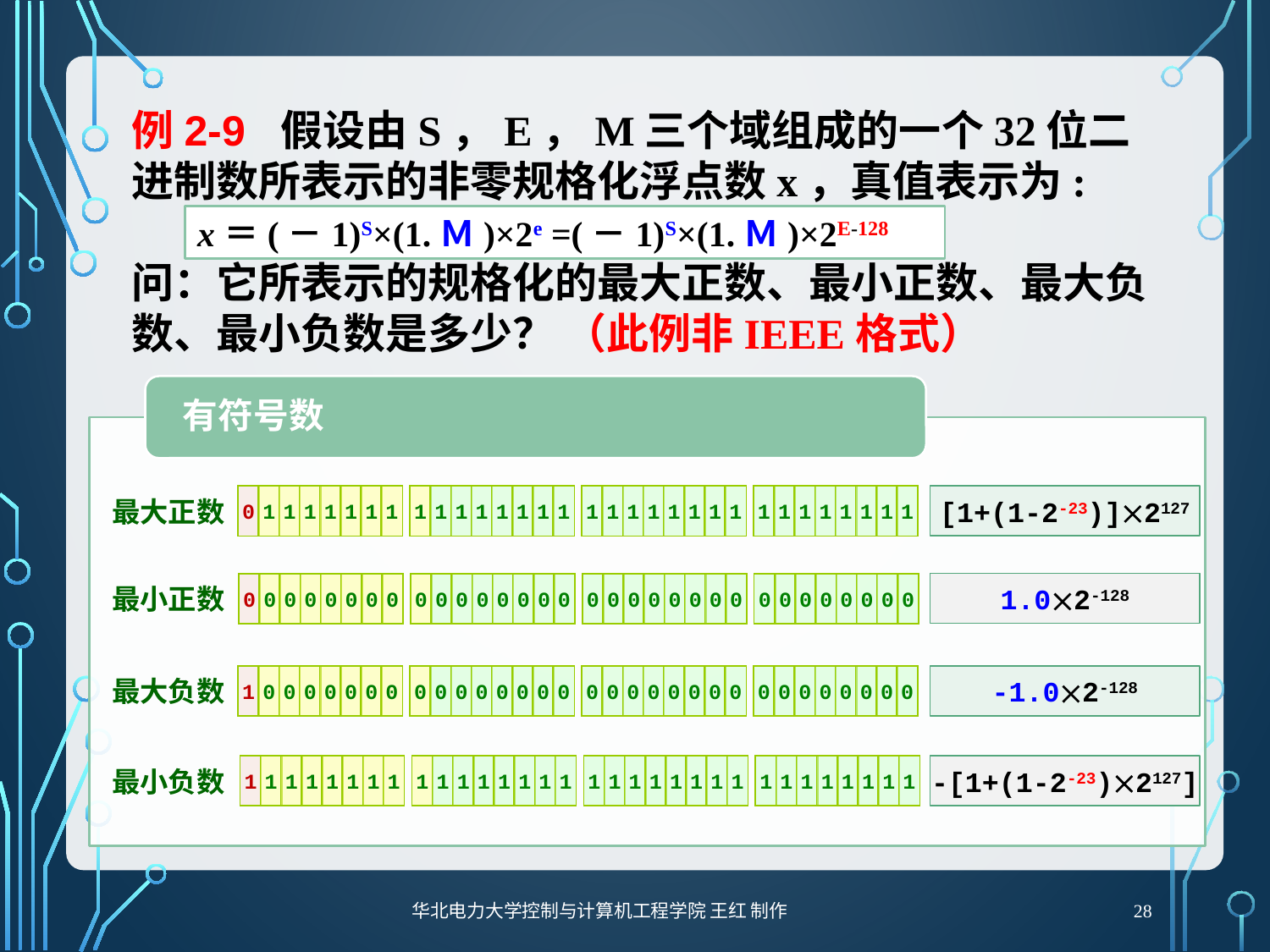

# 例2-9 假设由S，E，M三个域组成的一个32位二进制数所表示的非零规格化浮点数x，真值表示为: 问：它所表示的规格化的最大正数、最小正数、最大负数、最小负数是多少？ （此例非IEEE格式）
x＝(－1)S×(1.Ｍ)×2e =(－1)S×(1.Ｍ)×2E-128

有符号数
0
1
1
1
1
1
1
1
1
1
1
1
1
1
1
1
1
1
1
1
1
1
1
1
1
1
1
1
1
1
1
1
[1+(1-2-23)]×2127
最大正数
0
0
0
0
0
0
0
0
0
0
0
0
0
0
0
0
0
0
0
0
0
0
0
0
0
0
0
0
0
0
0
0
1.0×2-128
最小正数
1
0
0
0
0
0
0
0
0
0
0
0
0
0
0
0
0
0
0
0
0
0
0
0
0
0
0
0
0
0
0
0
-1.0×2-128
最大负数
1
1
1
1
1
1
1
1
1
1
1
1
1
1
1
1
1
1
1
1
1
1
1
1
1
1
1
1
1
1
1
1
-[1+(1-2-23)×2127]
最小负数
28
华北电力大学控制与计算机工程学院 王红 制作